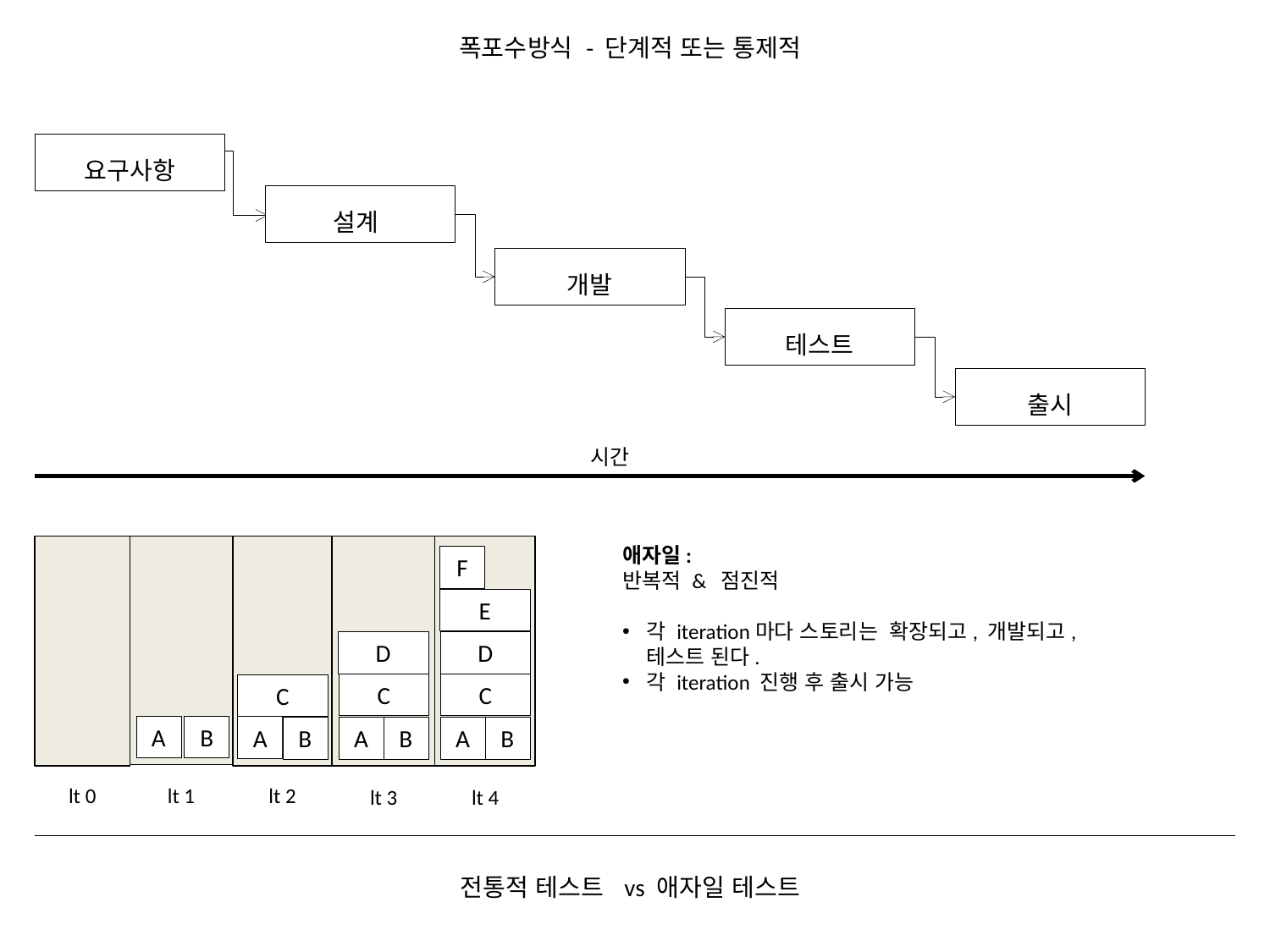

폭포수방식 - 단계적 또는 통제적
요구사항
설계
개발
테스트
출시
시간

애자일:
반복적 &  점진적

각 iteration마다 스토리는  확장되고, 개발되고, 테스트 된다.
각 iteration 진행 후 출시 가능

F
E
D
D
C
C
C
B
A
A
B
B
A
B
A
lt 2
lt 0
lt 1
lt 3
lt 4
전통적 테스트  vs 애자일 테스트